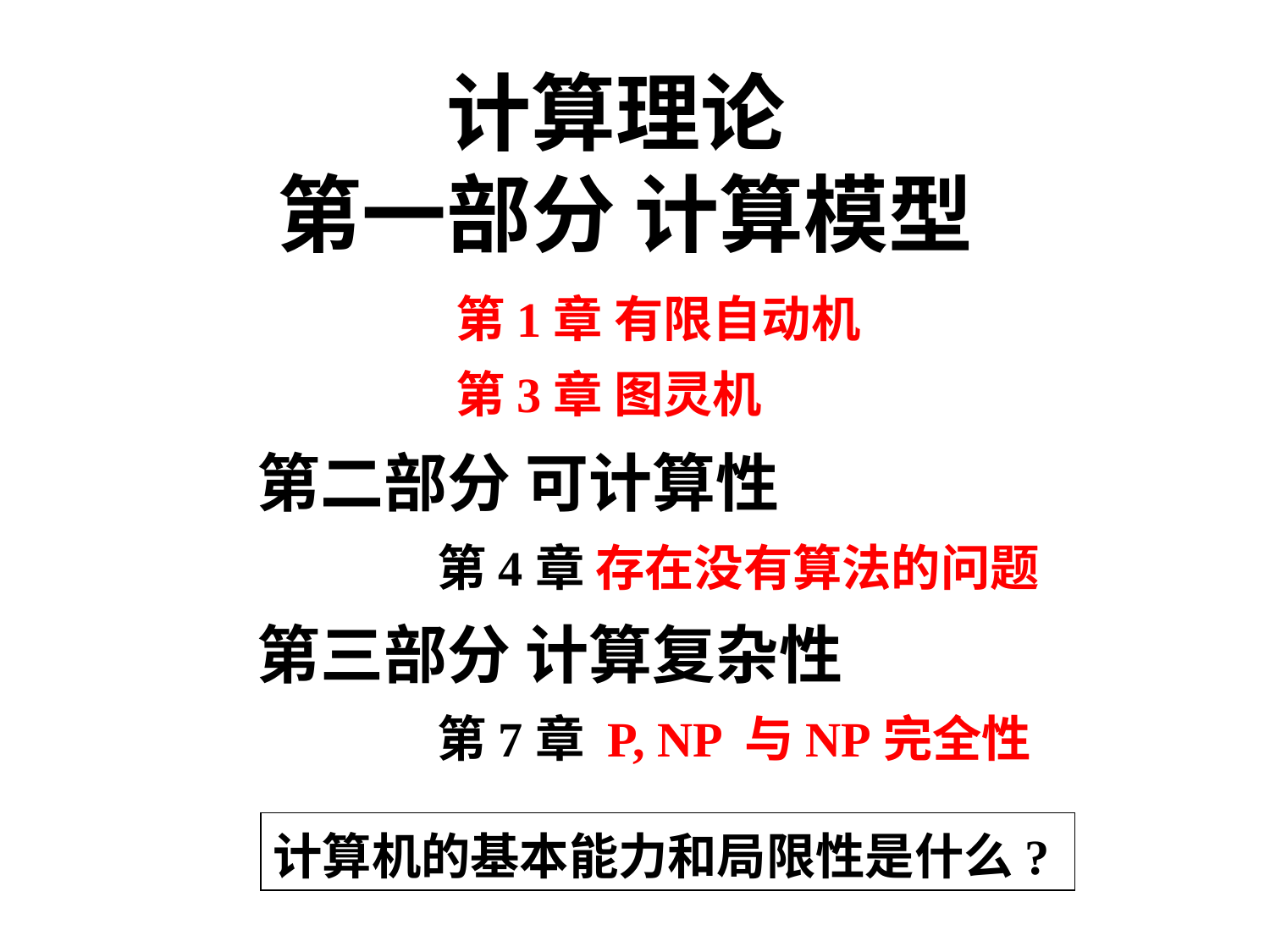

# 计算理论 第一部分 计算模型
      第1章 有限自动机
      第3章 图灵机
第二部分 可计算性
               第4章 存在没有算法的问题
第三部分 计算复杂性
               第7章 P, NP 与NP完全性
计算机的基本能力和局限性是什么?